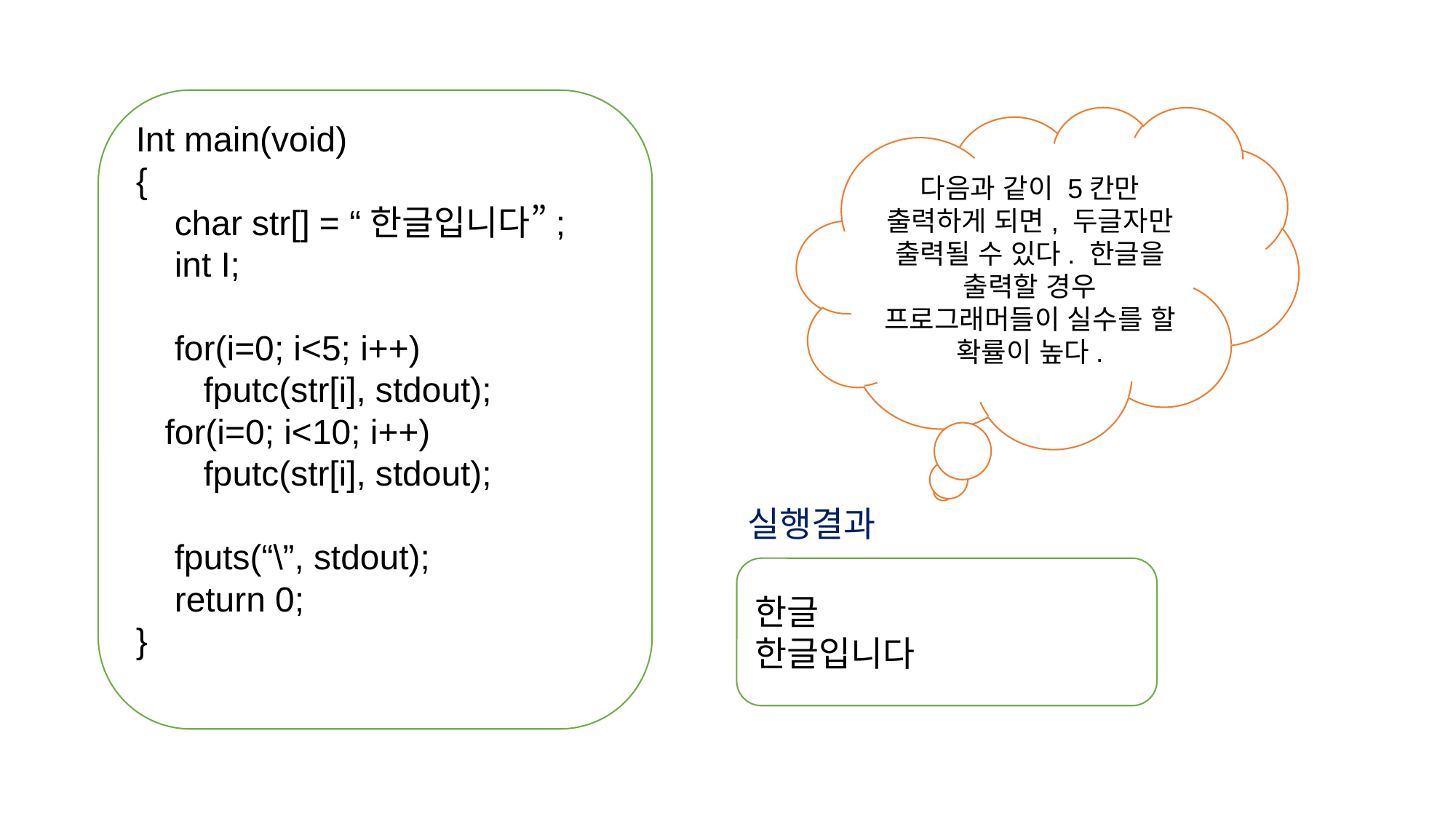

Int main(void)
{
    char str[] = “한글입니다”;
    int I;

    for(i=0; i<5; i++)
       fputc(str[i], stdout);
   for(i=0; i<10; i++)
       fputc(str[i], stdout);

    fputs(“\”, stdout);
    return 0;
}

다음과 같이 5칸만 출력하게 되면, 두글자만 출력될 수 있다. 한글을 출력할 경우 프로그래머들이 실수를 할 확률이 높다.
실행결과
한글
한글입니다